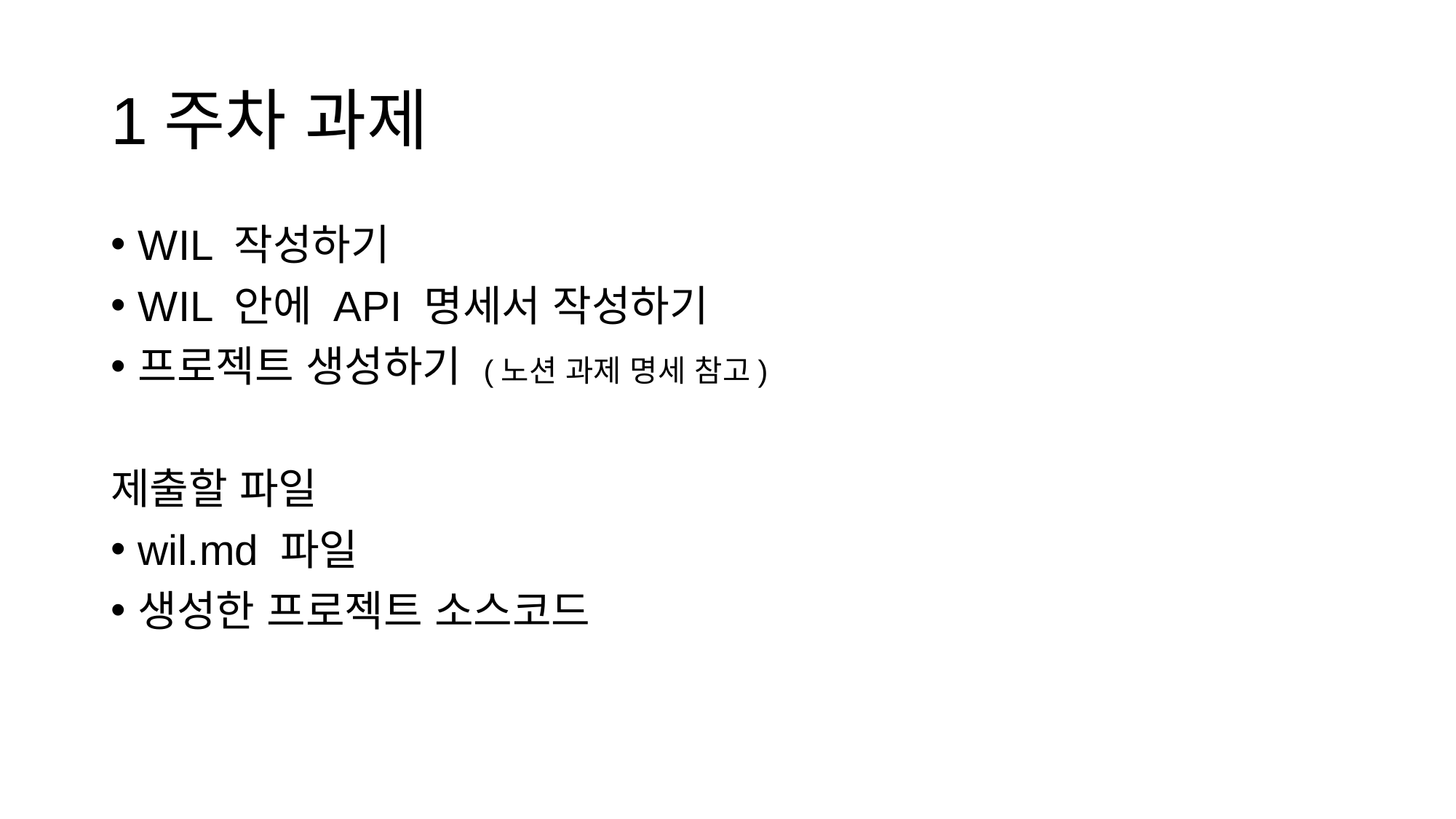

# 1주차 과제
WIL 작성하기
WIL 안에 API 명세서 작성하기
프로젝트 생성하기 (노션 과제 명세 참고)

제출할 파일
wil.md 파일
생성한 프로젝트 소스코드